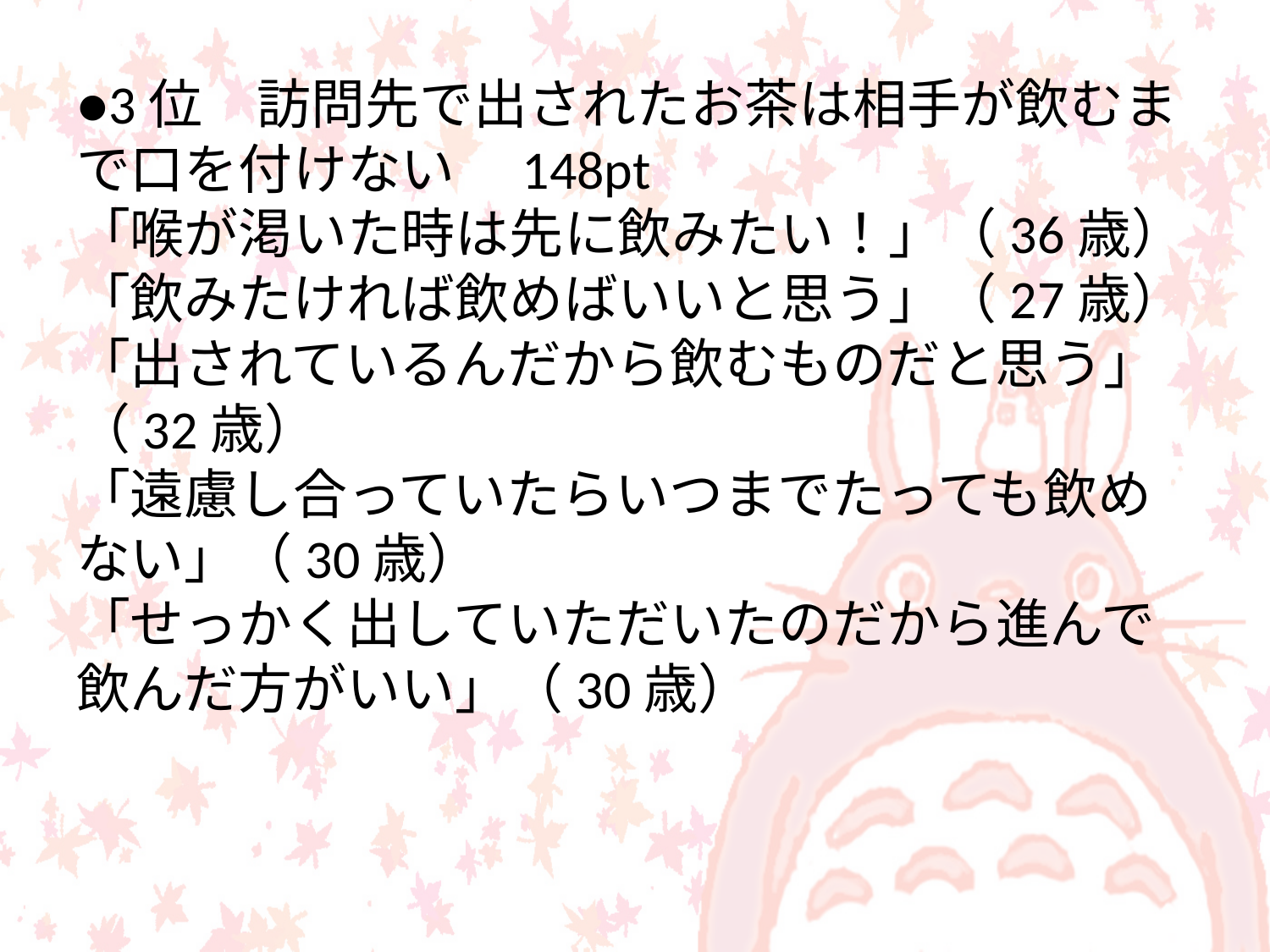

●3位　訪問先で出されたお茶は相手が飲むまで口を付けない　148pt
「喉が渇いた時は先に飲みたい！」（36歳）
「飲みたければ飲めばいいと思う」（27歳）
「出されているんだから飲むものだと思う」（32歳）
「遠慮し合っていたらいつまでたっても飲めない」（30歳）
「せっかく出していただいたのだから進んで飲んだ方がいい」（30歳）